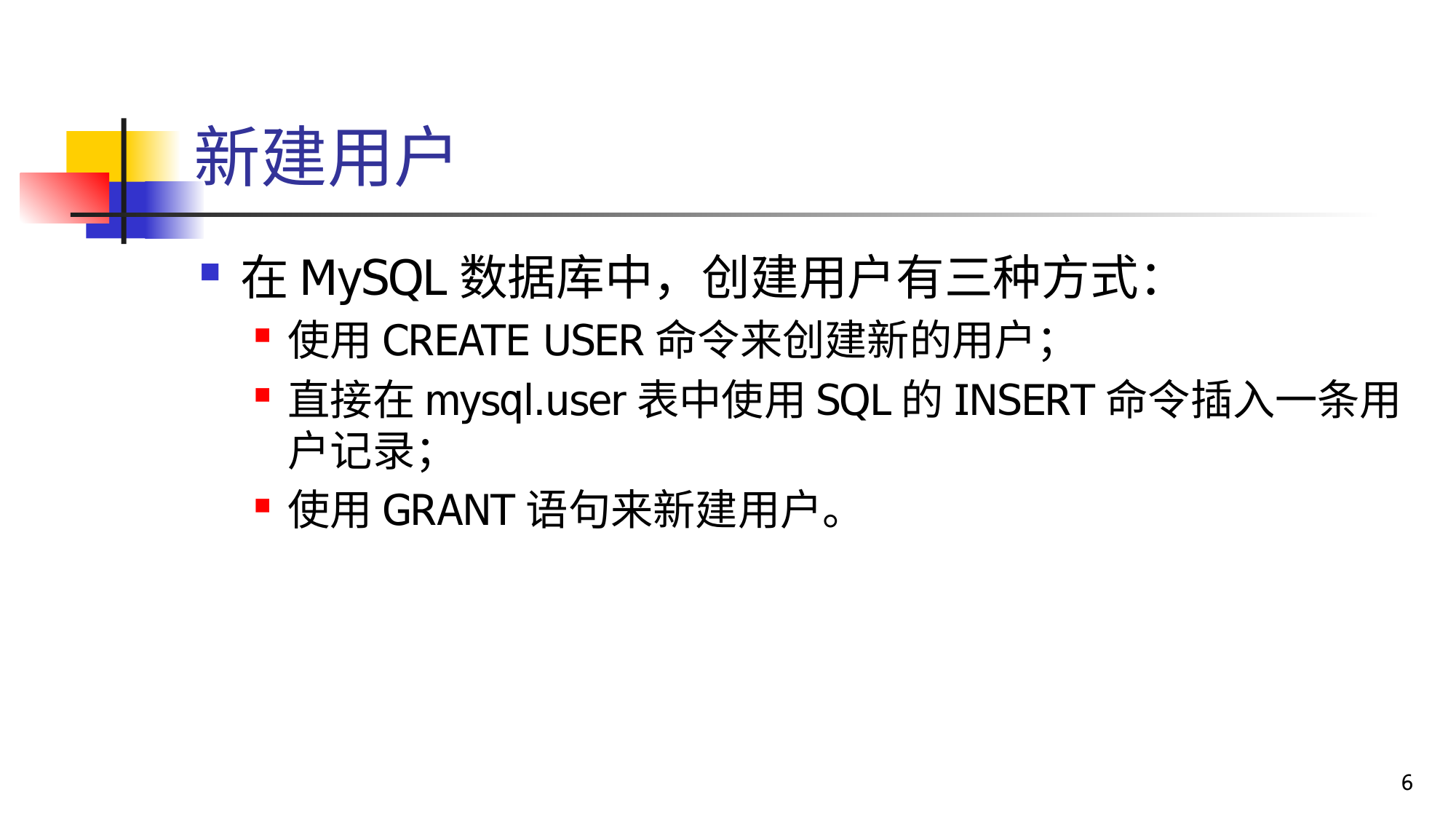

# 新建用户
在MySQL数据库中，创建用户有三种方式：
使用CREATE USER命令来创建新的用户；
直接在mysql.user表中使用SQL的INSERT命令插入一条用户记录；
使用GRANT语句来新建用户。

6